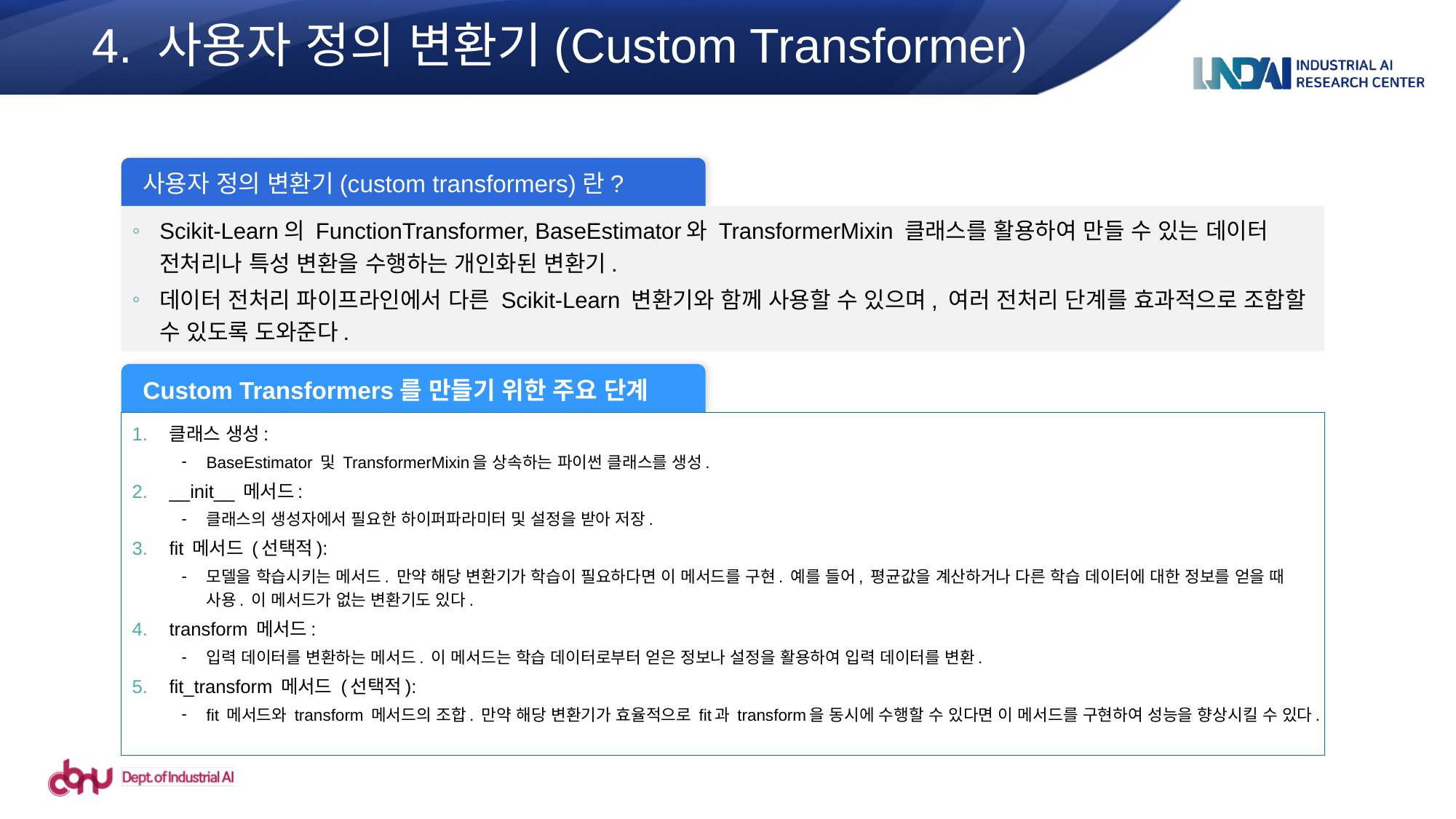

4. 사용자 정의 변환기(Custom Transformer)
사용자 정의 변환기(custom transformers)란?
Scikit-Learn의 FunctionTransformer, BaseEstimator와 TransformerMixin 클래스를 활용하여 만들 수 있는 데이터 전처리나 특성 변환을 수행하는 개인화된 변환기.
데이터 전처리 파이프라인에서 다른 Scikit-Learn 변환기와 함께 사용할 수 있으며, 여러 전처리 단계를 효과적으로 조합할 수 있도록 도와준다.
Custom Transformers를 만들기 위한 주요 단계
클래스 생성:
BaseEstimator 및 TransformerMixin을 상속하는 파이썬 클래스를 생성.
__init__ 메서드:
클래스의 생성자에서 필요한 하이퍼파라미터 및 설정을 받아 저장.
fit 메서드 (선택적):
모델을 학습시키는 메서드. 만약 해당 변환기가 학습이 필요하다면 이 메서드를 구현. 예를 들어, 평균값을 계산하거나 다른 학습 데이터에 대한 정보를 얻을 때 사용. 이 메서드가 없는 변환기도 있다.
transform 메서드:
입력 데이터를 변환하는 메서드. 이 메서드는 학습 데이터로부터 얻은 정보나 설정을 활용하여 입력 데이터를 변환.
fit_transform 메서드 (선택적):
fit 메서드와 transform 메서드의 조합. 만약 해당 변환기가 효율적으로 fit과 transform을 동시에 수행할 수 있다면 이 메서드를 구현하여 성능을 향상시킬 수 있다.